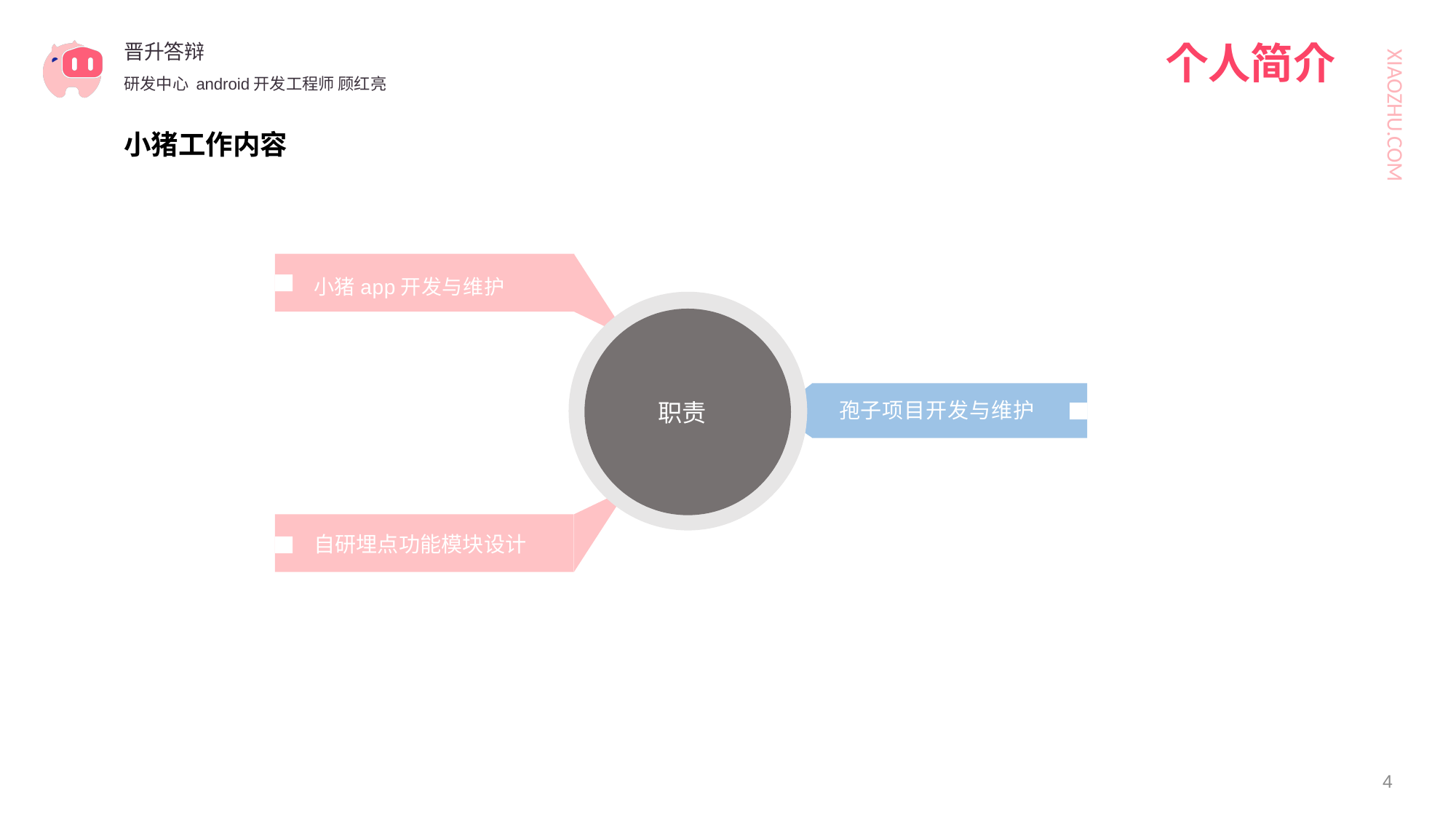

晋升答辩

个人简介
研发中心 android开发工程师 顾红亮

小猪工作内容

小猪app开发与维护
孢子项目开发与维护

孢子项目开发与维护

职责

自研埋点功能模块设计
混合开发框架搭建

4